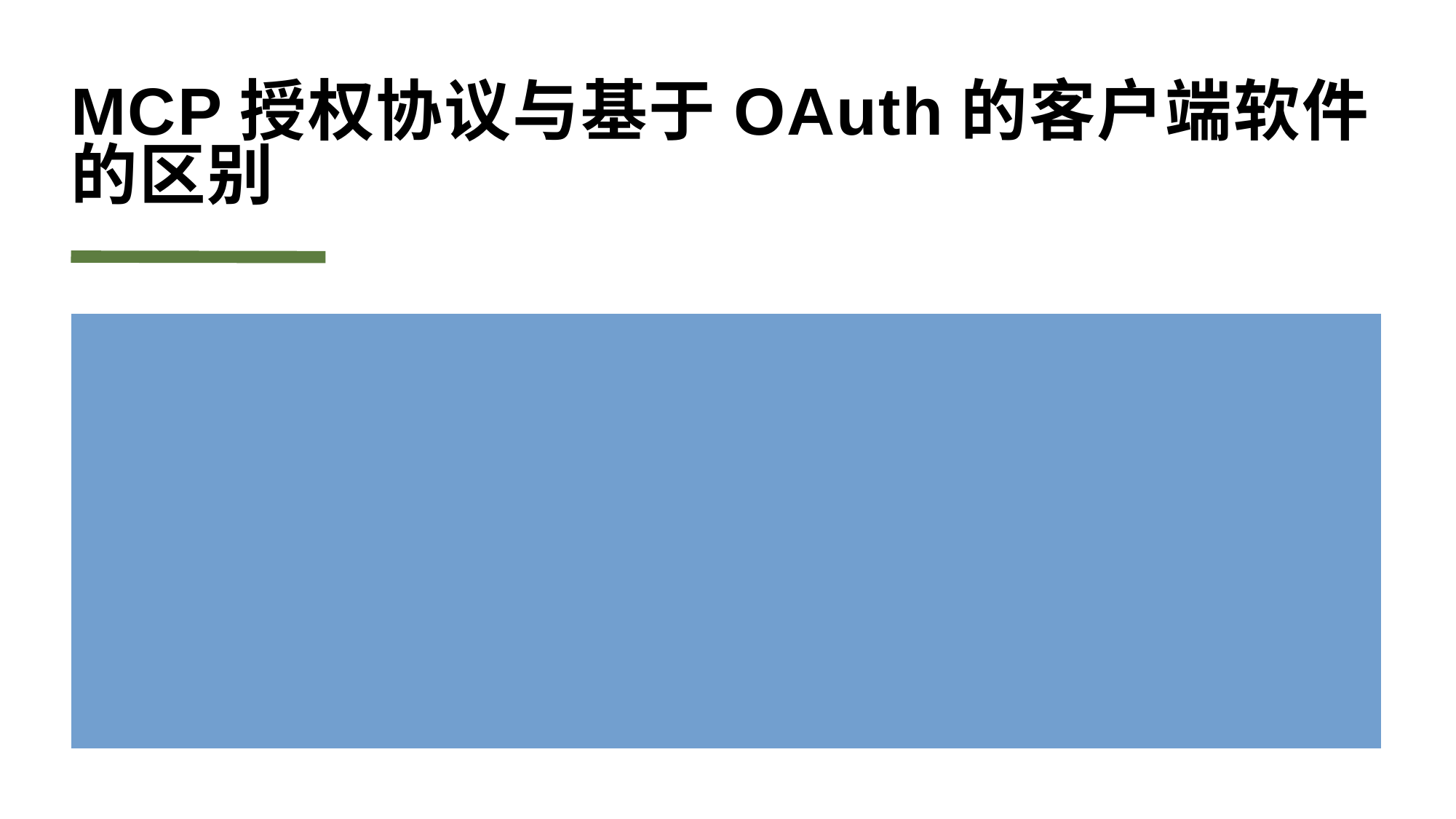

# MCP授权协议与基于OAuth的客户端软件的区别
MCP服务器既是“资源服务器”，又是“授权服务器”

MCP客户端对MCP服务器一无所知